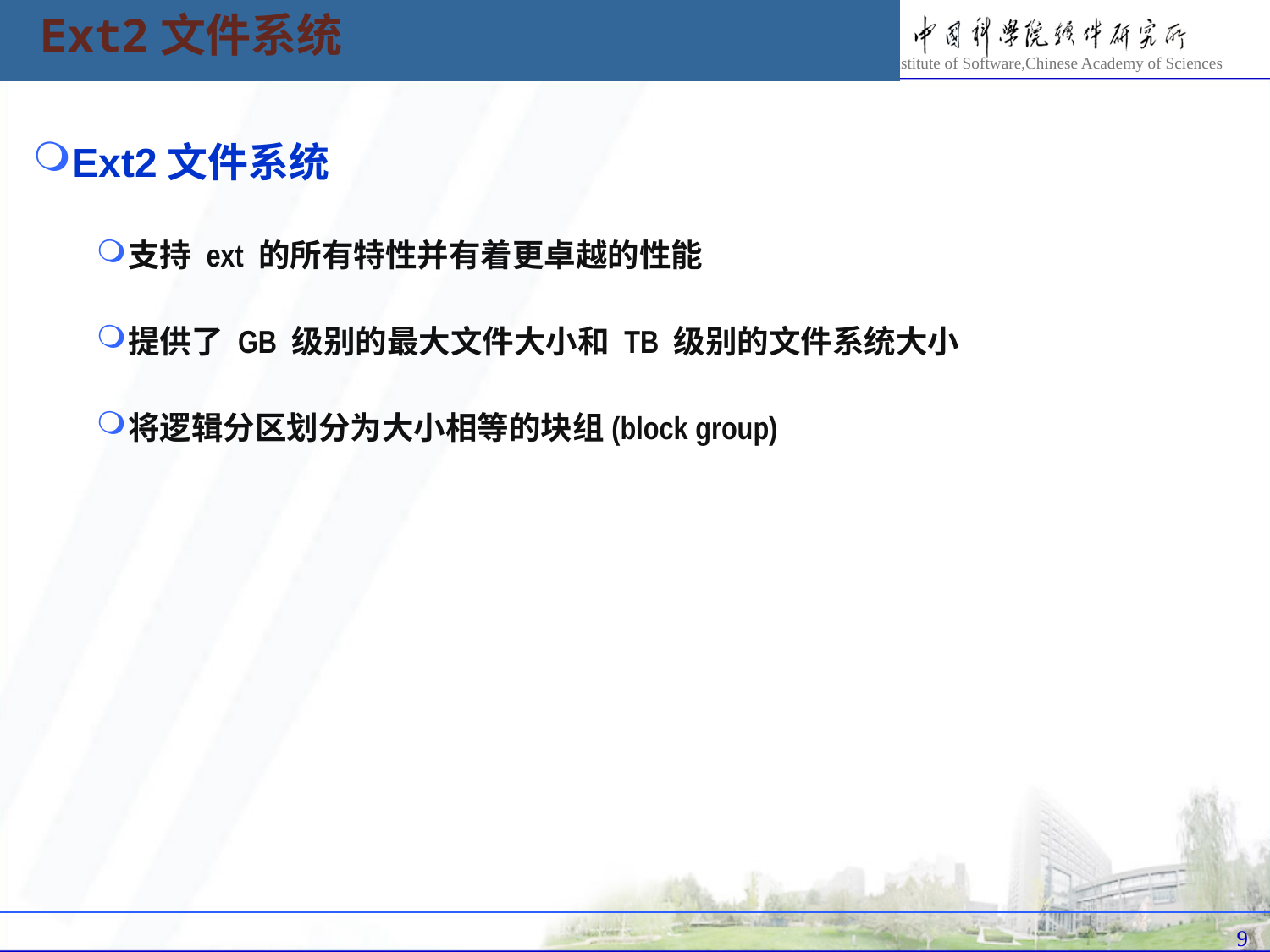

Ext2文件系统
Ext2文件系统

支持 ext 的所有特性并有着更卓越的性能

提供了 GB 级别的最大文件大小和 TB 级别的文件系统大小

将逻辑分区划分为大小相等的块组(block group)

9